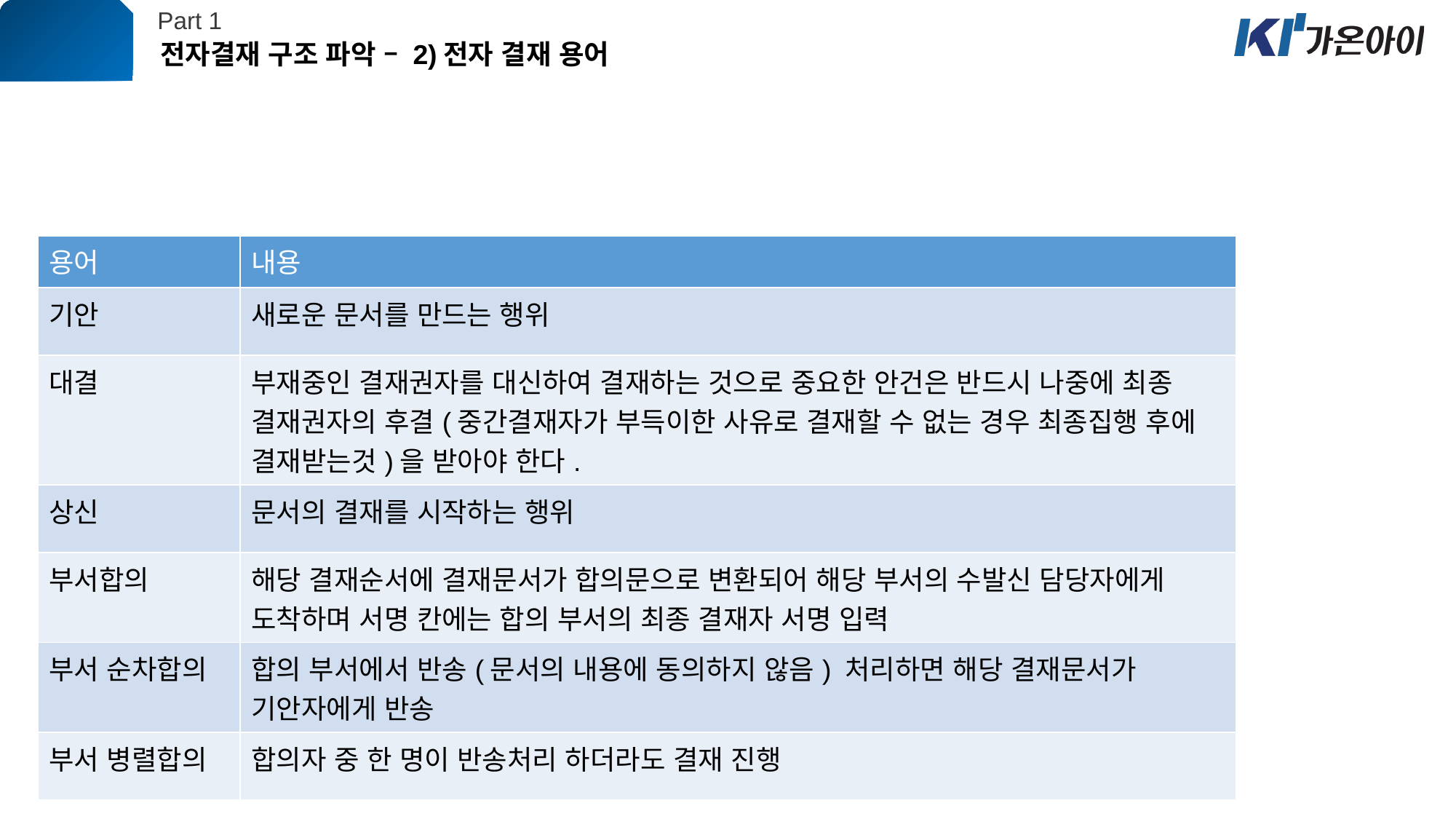

Part 1
전자결재 구조 파악 – 2)전자 결재 용어
| 용어 | 내용 |
| --- | --- |
| 기안 | 새로운 문서를 만드는 행위 |
| 대결 | 부재중인 결재권자를 대신하여 결재하는 것으로 중요한 안건은 반드시 나중에 최종 결재권자의 후결(중간결재자가 부득이한 사유로 결재할 수 없는 경우 최종집행 후에 결재받는것)을 받아야 한다. |
| 상신 | 문서의 결재를 시작하는 행위 |
| 부서합의 | 해당 결재순서에 결재문서가 합의문으로 변환되어 해당 부서의 수발신 담당자에게 도착하며 서명 칸에는 합의 부서의 최종 결재자 서명 입력 |
| 부서 순차합의 | 합의 부서에서 반송(문서의 내용에 동의하지 않음) 처리하면 해당 결재문서가 기안자에게 반송 |
| 부서 병렬합의 | 합의자 중 한 명이 반송처리 하더라도 결재 진행 |